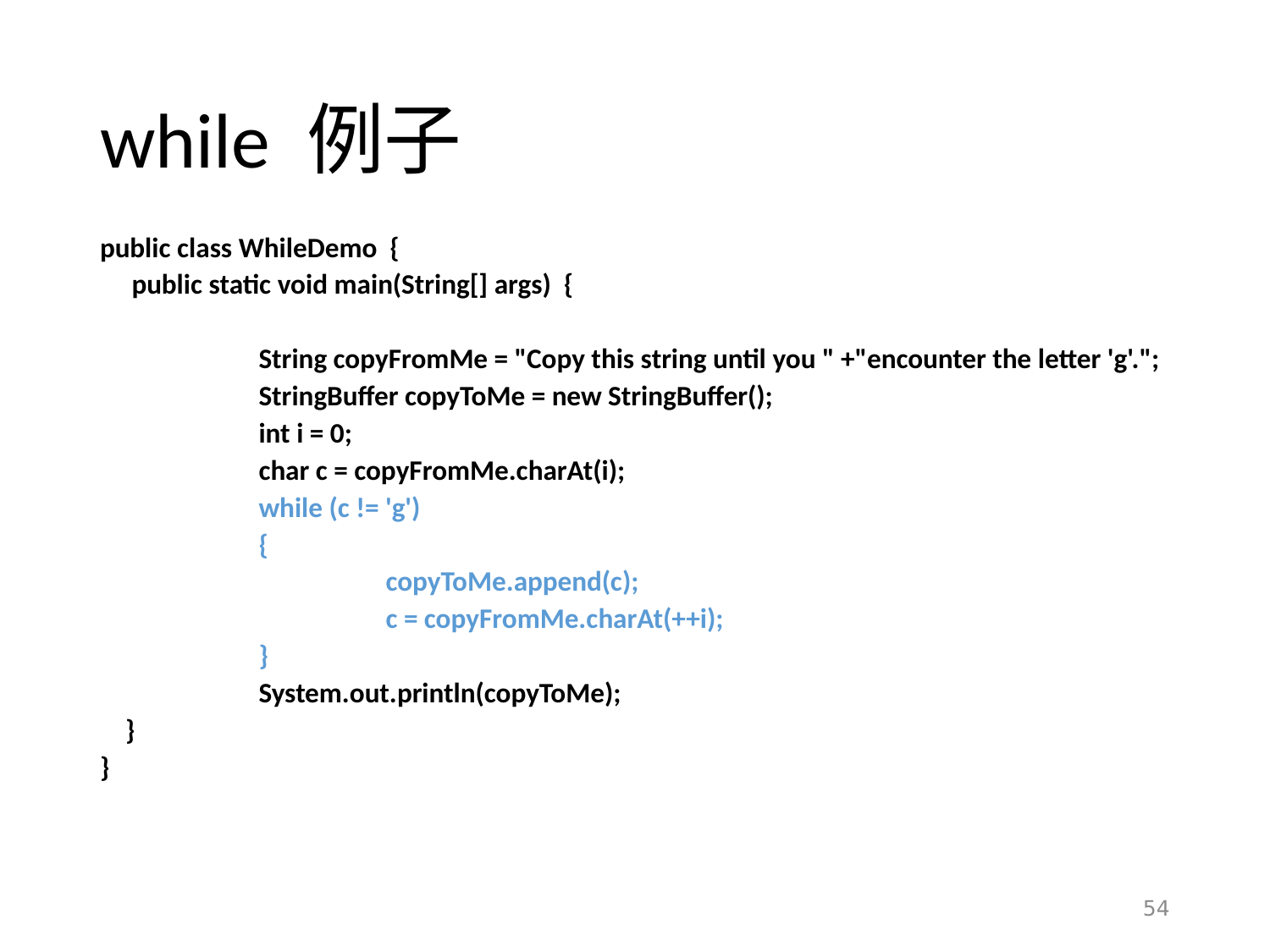

# while 例子
public class WhileDemo  {
    	public static void main(String[] args)  {

        	String copyFromMe = "Copy this string until you " +"encounter the letter 'g'.";
        	StringBuffer copyToMe = new StringBuffer();
        	int i = 0;
        	char c = copyFromMe.charAt(i);
        	while (c != 'g')
		{
            		copyToMe.append(c);
            		c = copyFromMe.charAt(++i);
        	}
        	System.out.println(copyToMe);
    }
}

54